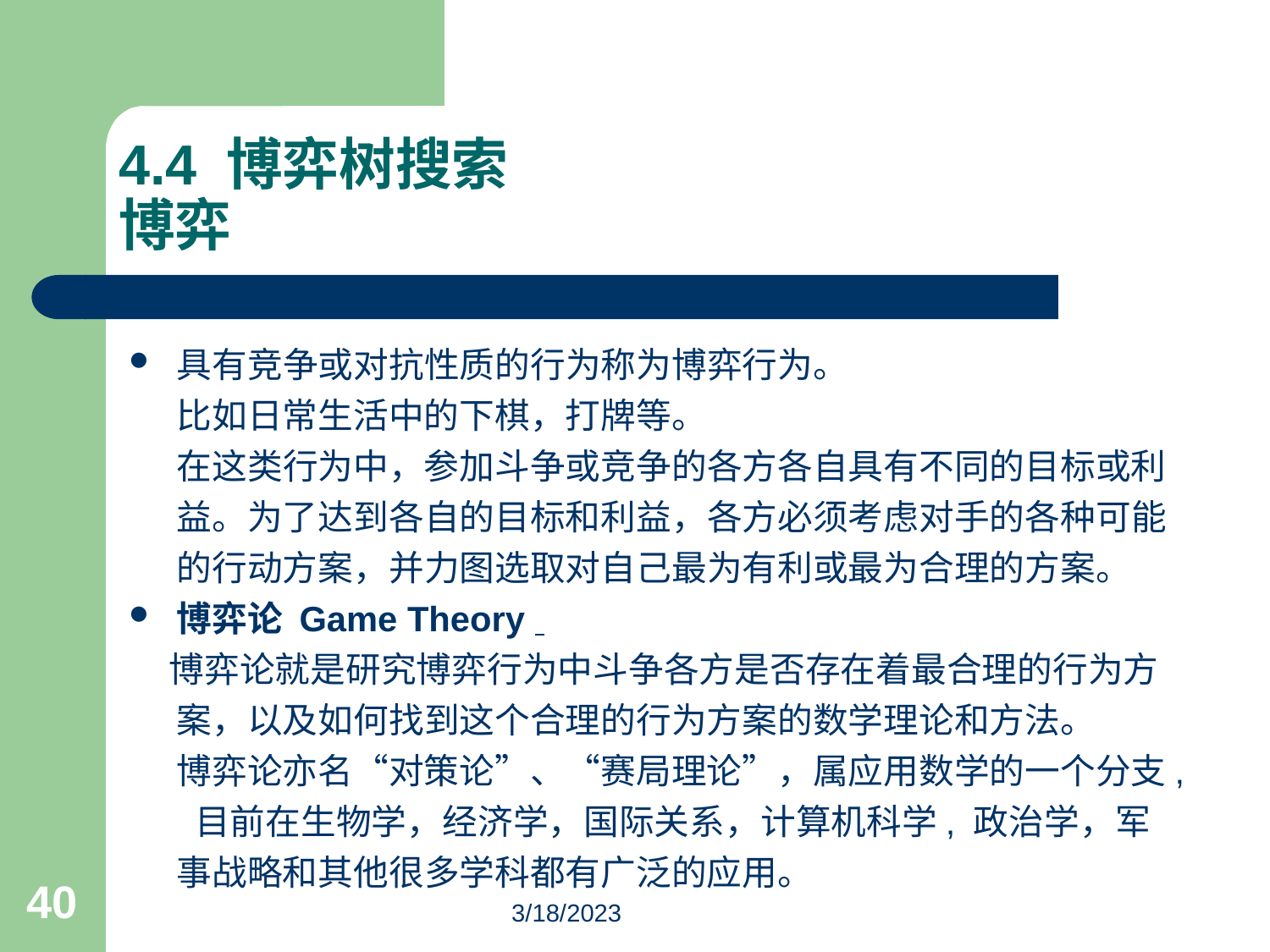

# 4.4 博弈树搜索 博弈
具有竞争或对抗性质的行为称为博弈行为。
     比如日常生活中的下棋，打牌等。
     在这类行为中，参加斗争或竞争的各方各自具有不同的目标或利益。为了达到各自的目标和利益，各方必须考虑对手的各种可能的行动方案，并力图选取对自己最为有利或最为合理的方案。
博弈论 Game Theory
    博弈论就是研究博弈行为中斗争各方是否存在着最合理的行为方案，以及如何找到这个合理的行为方案的数学理论和方法。
     博弈论亦名“对策论”、“赛局理论”，属应用数学的一个分支, 目前在生物学，经济学，国际关系，计算机科学, 政治学，军事战略和其他很多学科都有广泛的应用。
40
3/18/2023